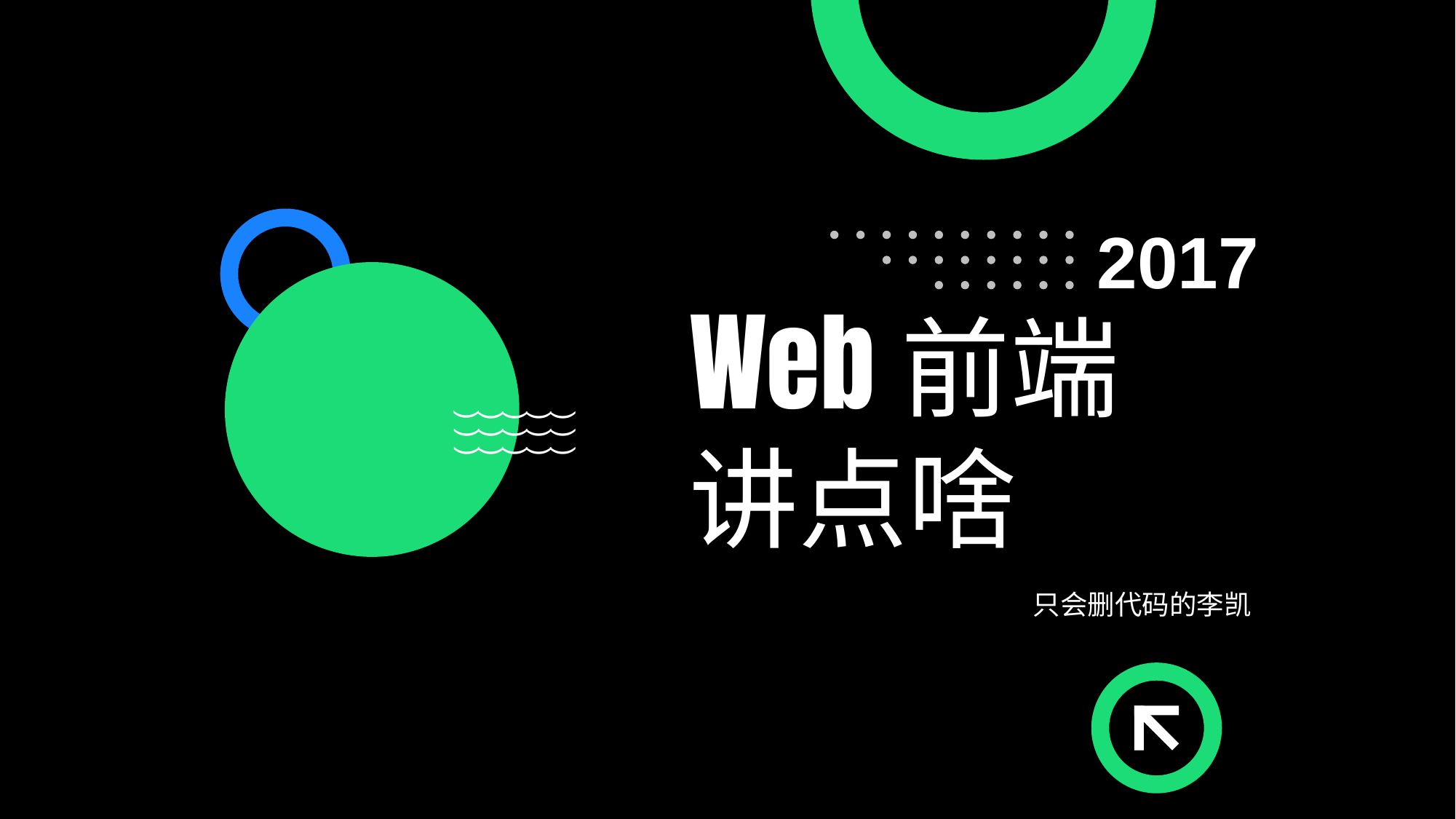

2017

Web前端
讲点啥
(
(
(
(
(
(
(
(
(
(
(
(
(
(
(
只会删代码的李凯